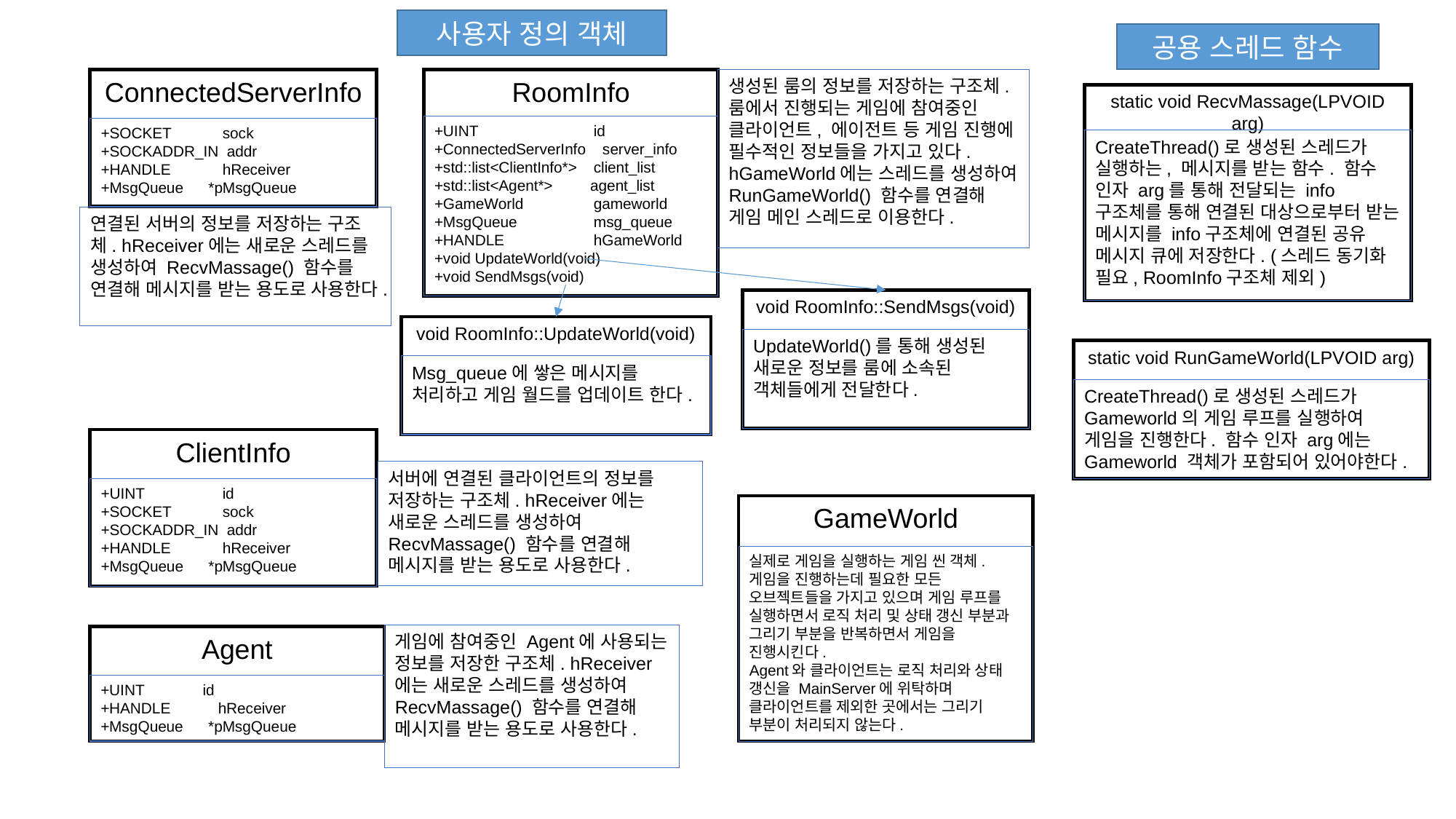

사용자 정의 객체
공용 스레드 함수
생성된 룸의 정보를 저장하는 구조체. 룸에서 진행되는 게임에 참여중인 클라이언트, 에이전트 등 게임 진행에 필수적인 정보들을 가지고 있다. hGameWorld에는 스레드를 생성하여 RunGameWorld() 함수를 연결해 게임 메인 스레드로 이용한다.
ConnectedServerInfo
+SOCKET 	   sock
+SOCKADDR_IN  addr
+HANDLE 	   hReceiver
+MsgQueue      *pMsgQueue

RoomInfo
+UINT 	            id
+ConnectedServerInfo    server_info
+std::list<ClientInfo*>    client_list
+std::list<Agent*>         agent_list
+GameWorld	            gameworld
+MsgQueue	            msg_queue
+HANDLE 	            hGameWorld
+void UpdateWorld(void)
+void SendMsgs(void)
static void RecvMassage(LPVOID arg)
CreateThread()로 생성된 스레드가 실행하는, 메시지를 받는 함수. 함수 인자 arg를 통해 전달되는 info구조체를 통해 연결된 대상으로부터 받는 메시지를 info구조체에 연결된 공유 메시지 큐에 저장한다. (스레드 동기화 필요, RoomInfo구조체 제외)
연결된 서버의 정보를 저장하는 구조체. hReceiver에는 새로운 스레드를 생성하여 RecvMassage() 함수를 연결해 메시지를 받는 용도로 사용한다.
void RoomInfo::SendMsgs(void)
UpdateWorld()를 통해 생성된 새로운 정보를 룸에 소속된 객체들에게 전달한다.
void RoomInfo::UpdateWorld(void)
Msg_queue에 쌓은 메시지를 처리하고 게임 월드를 업데이트 한다.
static void RunGameWorld(LPVOID arg)
CreateThread()로 생성된 스레드가  Gameworld의 게임 루프를 실행하여 게임을 진행한다. 함수 인자 arg에는 Gameworld 객체가 포함되어 있어야한다.
ClientInfo
+UINT 	   id
+SOCKET 	   sock
+SOCKADDR_IN  addr
+HANDLE 	   hReceiver
+MsgQueue      *pMsgQueue
서버에 연결된 클라이언트의 정보를 저장하는 구조체. hReceiver에는 새로운 스레드를 생성하여RecvMassage() 함수를 연결해 메시지를 받는 용도로 사용한다.

GameWorld
실제로 게임을 실행하는 게임 씬 객체. 게임을 진행하는데 필요한 모든 오브젝트들을 가지고 있으며 게임 루프를 실행하면서 로직 처리 및 상태 갱신 부분과 그리기 부분을 반복하면서 게임을 진행시킨다.
Agent와 클라이언트는 로직 처리와 상태 갱신을 MainServer에 위탁하며 클라이언트를 제외한 곳에서는 그리기 부분이 처리되지 않는다.
게임에 참여중인 Agent에 사용되는 정보를 저장한 구조체. hReceiver에는 새로운 스레드를 생성하여RecvMassage() 함수를 연결해 메시지를 받는 용도로 사용한다.

Agent
+UINT              id
+HANDLE 	  hReceiver
+MsgQueue      *pMsgQueue